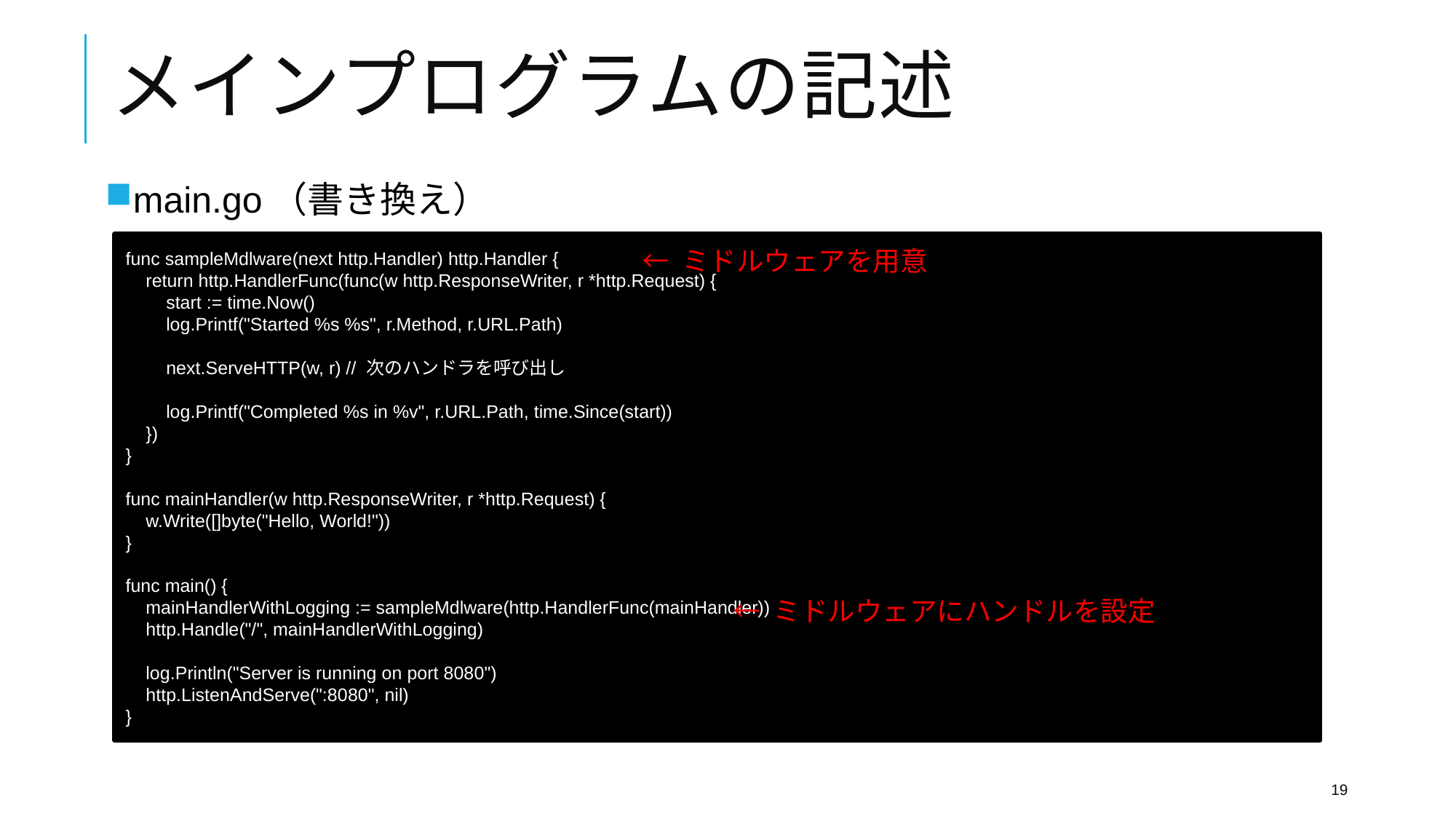

# メインプログラムの記述
main.go（書き換え）

← ミドルウェアを用意
func sampleMdlware(next http.Handler) http.Handler {
    return http.HandlerFunc(func(w http.ResponseWriter, r *http.Request) {
        start := time.Now()
        log.Printf("Started %s %s", r.Method, r.URL.Path)
        next.ServeHTTP(w, r) // 次のハンドラを呼び出し
        log.Printf("Completed %s in %v", r.URL.Path, time.Since(start))
    })
}
func mainHandler(w http.ResponseWriter, r *http.Request) {
    w.Write([]byte("Hello, World!"))
}
func main() {
    mainHandlerWithLogging := sampleMdlware(http.HandlerFunc(mainHandler))
    http.Handle("/", mainHandlerWithLogging)
    log.Println("Server is running on port 8080")
    http.ListenAndServe(":8080", nil)
}
← ミドルウェアにハンドルを設定
19